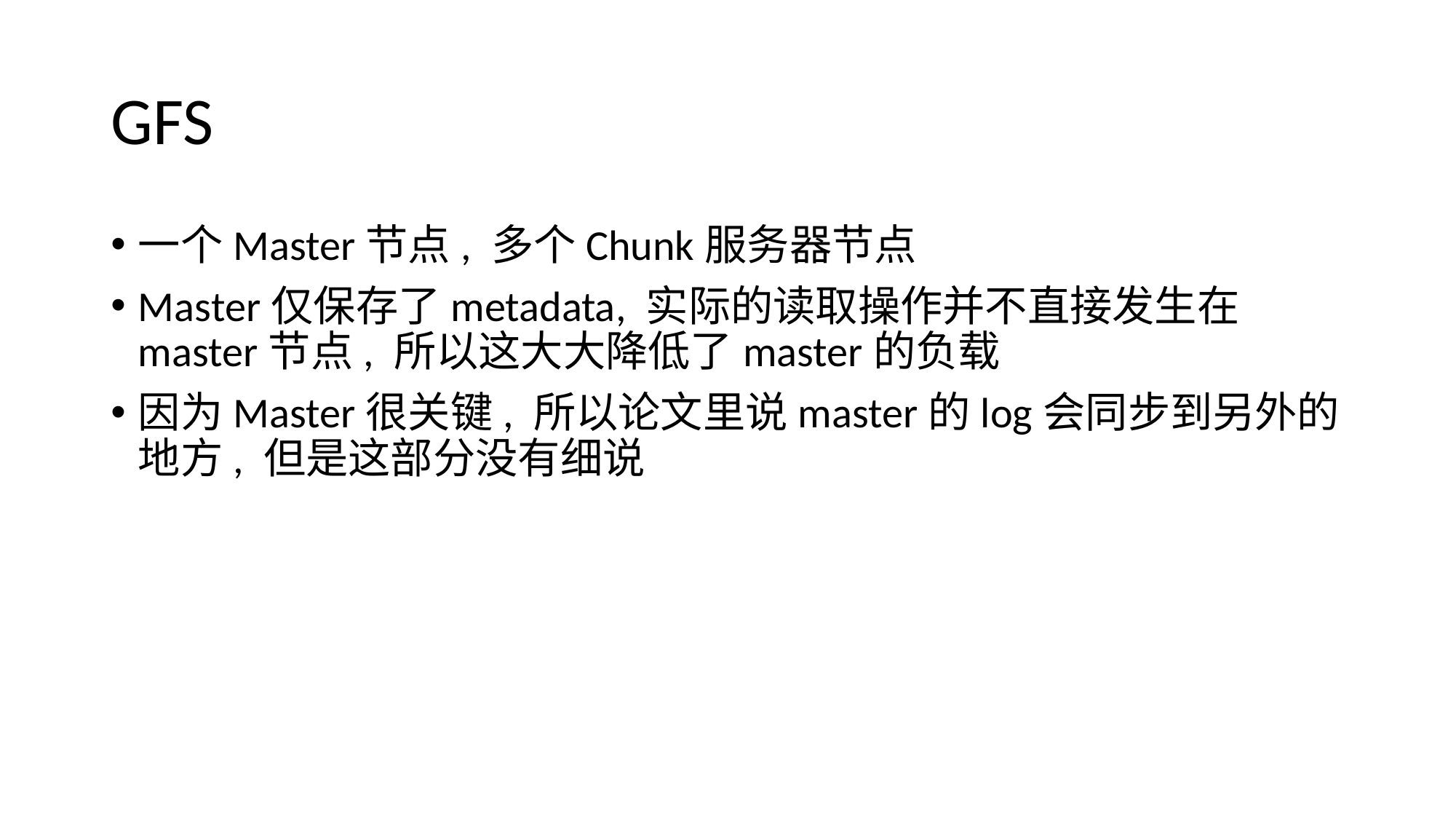

# GFS
一个Master节点, 多个Chunk服务器节点
Master仅保存了metadata, 实际的读取操作并不直接发生在master节点, 所以这大大降低了master的负载
因为Master很关键, 所以论文里说master的log会同步到另外的地方, 但是这部分没有细说